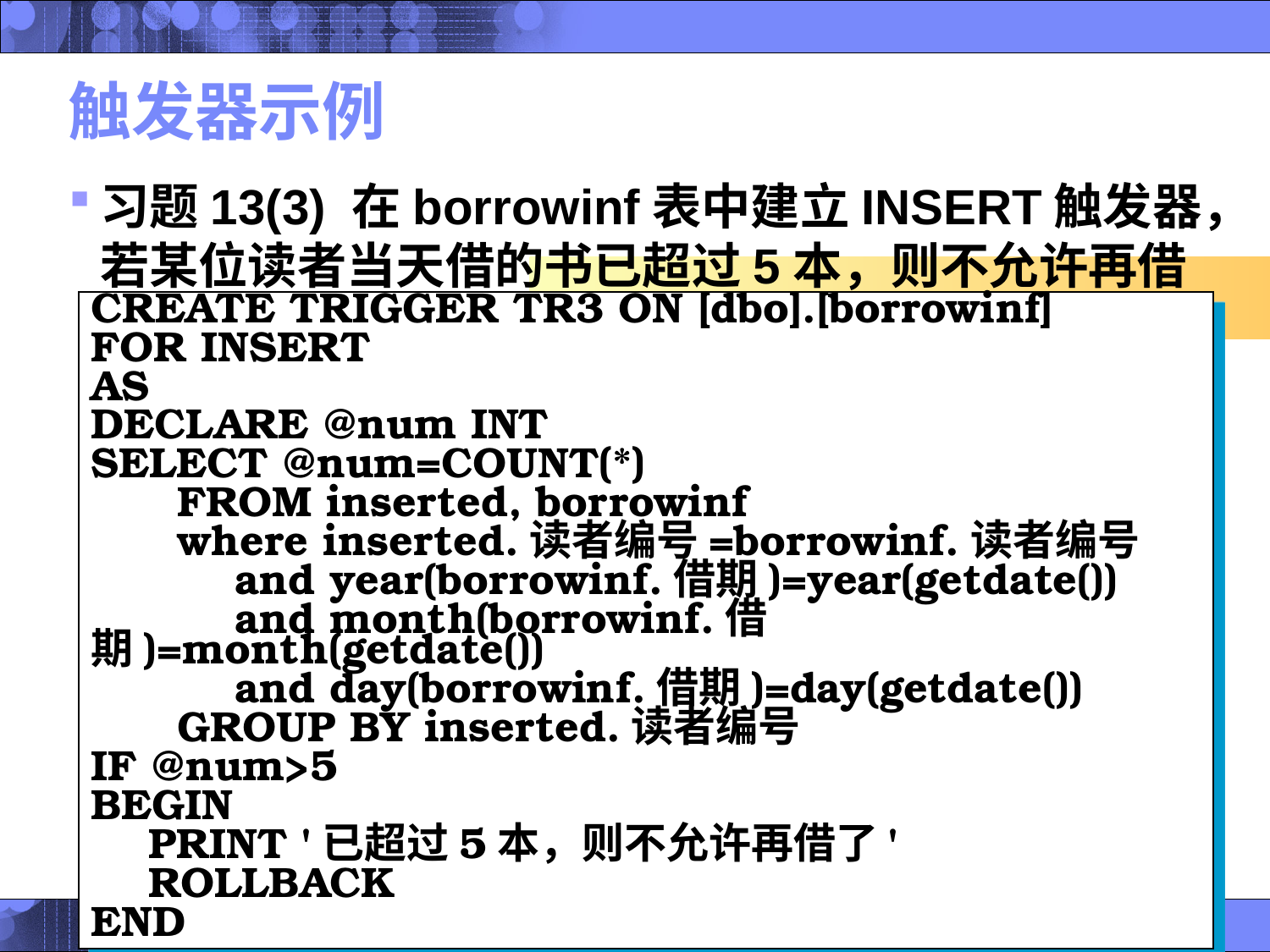

# 触发器示例
习题13(3) 在borrowinf表中建立INSERT触发器，若某位读者当天借的书已超过5本，则不允许再借

CREATE TRIGGER TR3 ON [dbo].[borrowinf]
FOR INSERT
AS
DECLARE @num INT
SELECT @num=COUNT(*)
      FROM inserted, borrowinf
      where inserted.读者编号=borrowinf.读者编号
          and year(borrowinf.借期)=year(getdate())
          and month(borrowinf.借期)=month(getdate())
          and day(borrowinf.借期)=day(getdate())
      GROUP BY inserted.读者编号
IF @num>5
BEGIN
    PRINT '已超过5本，则不允许再借了'
    ROLLBACK
END